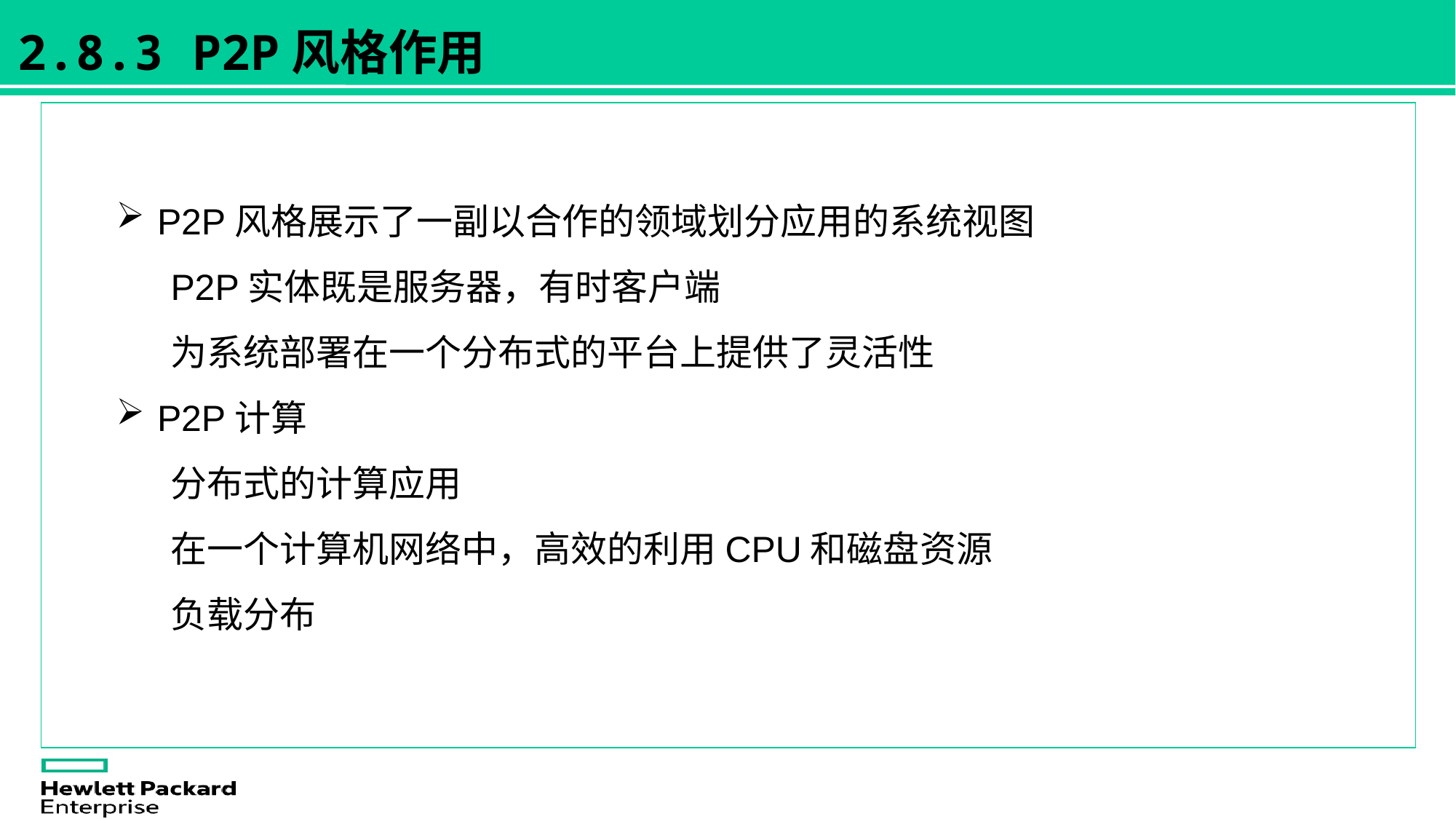

2.8.3 P2P风格作用

P2P风格展示了一副以合作的领域划分应用的系统视图
P2P实体既是服务器，有时客户端
为系统部署在一个分布式的平台上提供了灵活性
P2P计算
分布式的计算应用
在一个计算机网络中，高效的利用CPU和磁盘资源
负载分布